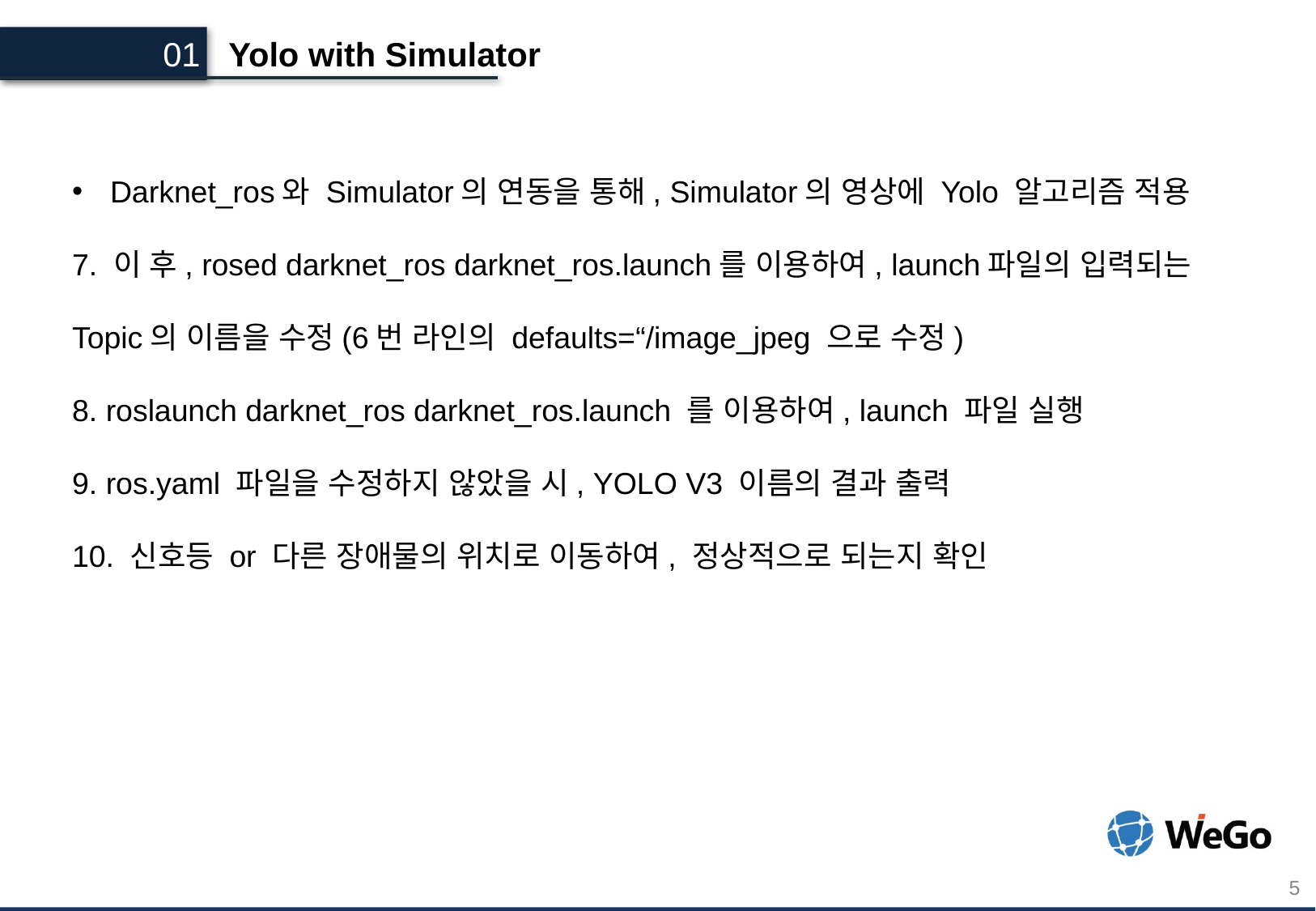

Yolo with Simulator

01.
Darknet_ros와 Simulator의 연동을 통해, Simulator의 영상에 Yolo 알고리즘 적용
7. 이 후, rosed darknet_ros darknet_ros.launch를 이용하여, launch파일의 입력되는 Topic의 이름을 수정(6번 라인의 defaults=“/image_jpeg 으로 수정)
8. roslaunch darknet_ros darknet_ros.launch 를 이용하여, launch 파일 실행
9. ros.yaml 파일을 수정하지 않았을 시, YOLO V3 이름의 결과 출력
10. 신호등 or 다른 장애물의 위치로 이동하여, 정상적으로 되는지 확인
5